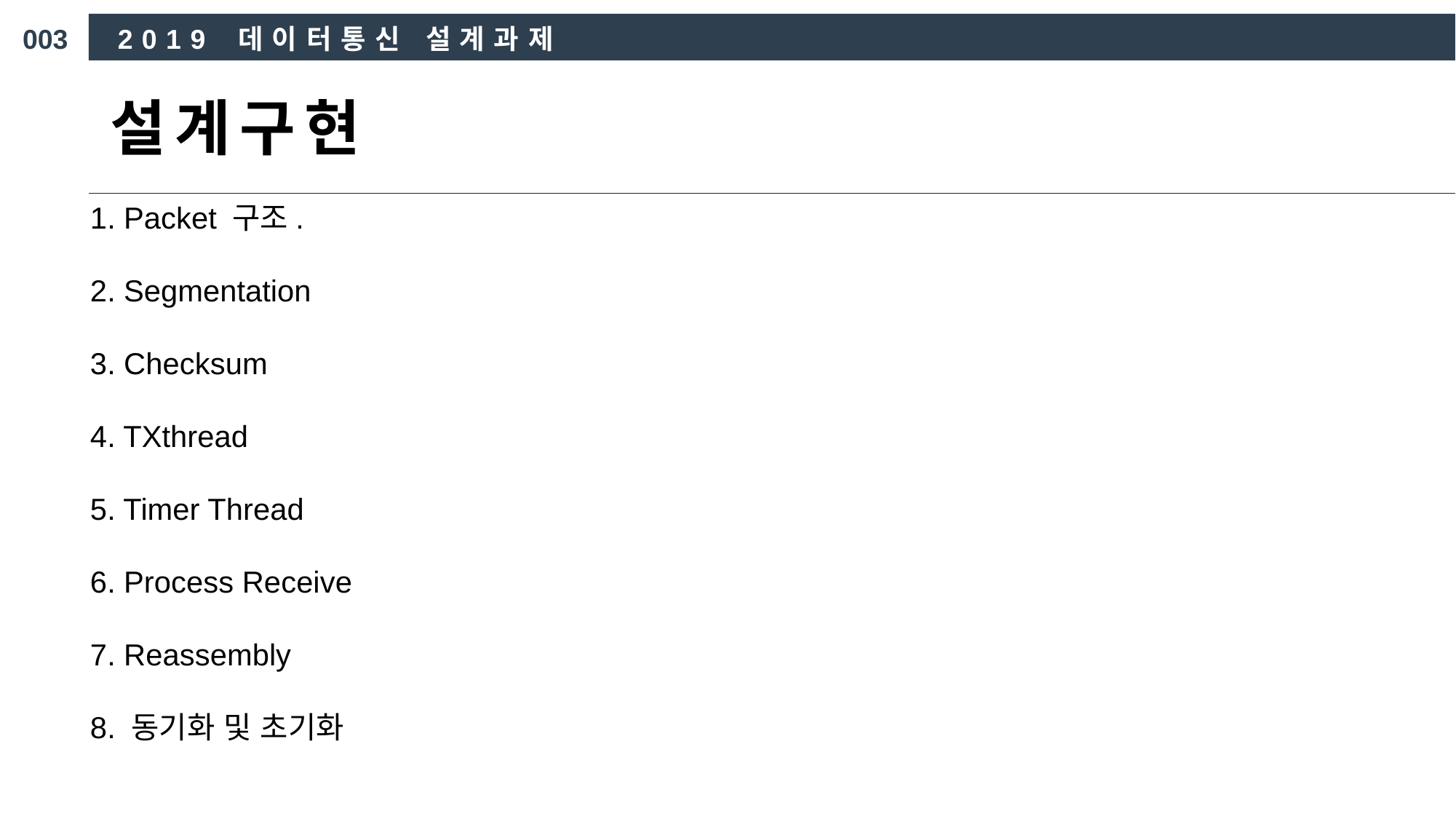

003
2019 데이터통신 설계과제
설계구현
1. Packet 구조.

2. Segmentation

3. Checksum

4. TXthread

5. Timer Thread

6. Process Receive

7. Reassembly

8. 동기화 및 초기화